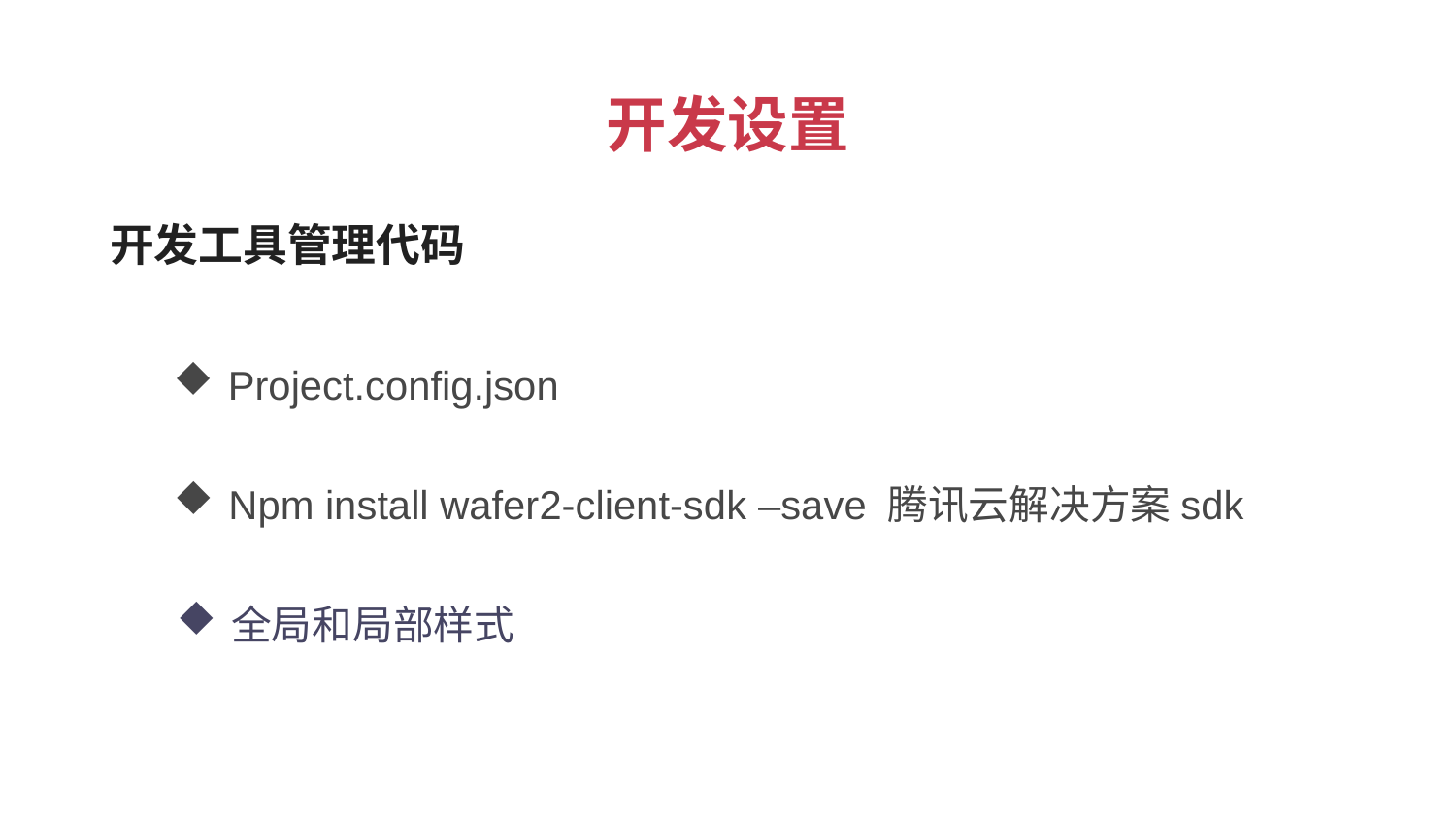

开发设置
 开发工具管理代码
Project.config.json
Npm install wafer2-client-sdk –save 腾讯云解决方案sdk
全局和局部样式